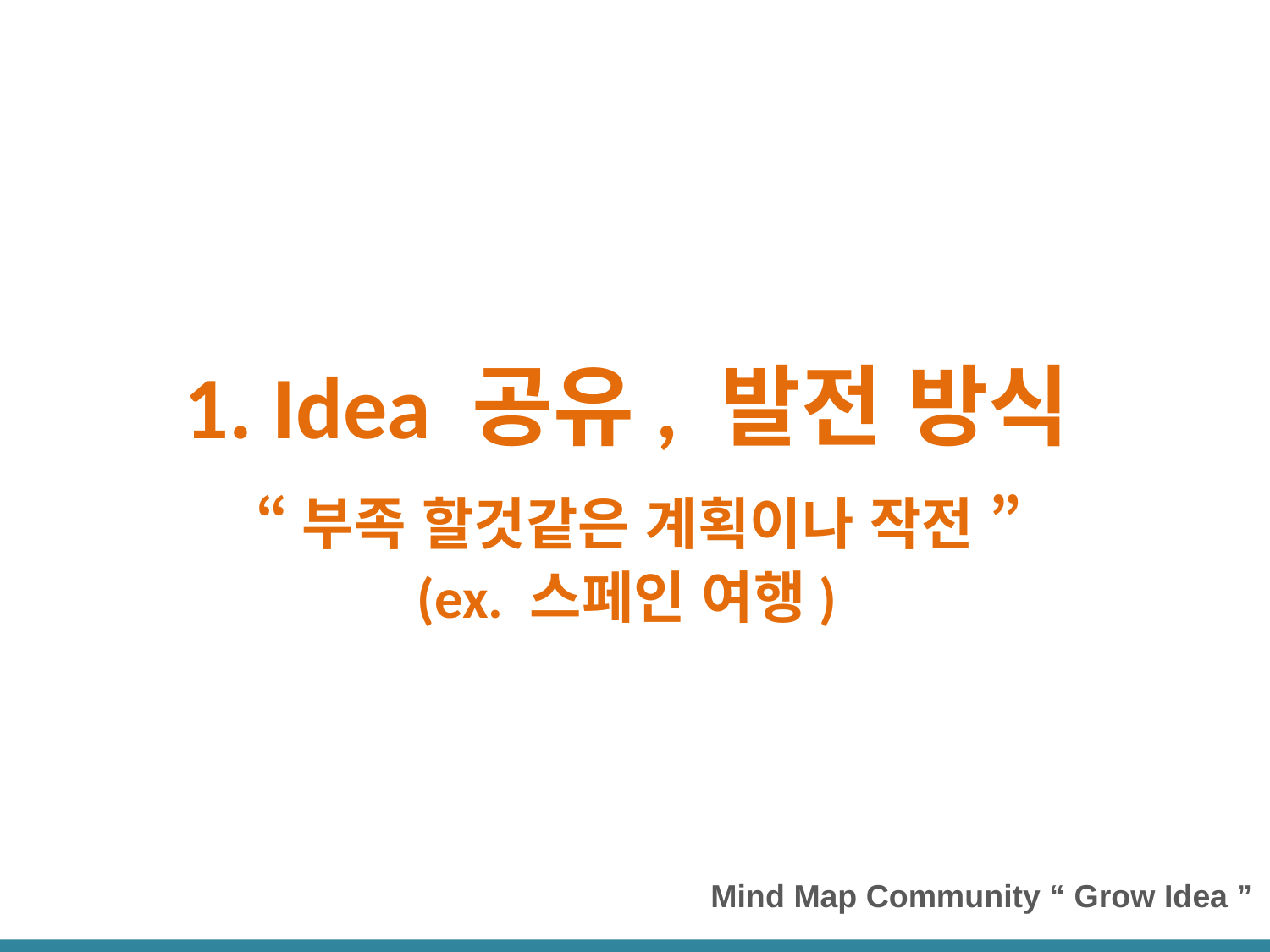

1. Idea 공유, 발전 방식
 “부족 할것같은 계획이나 작전 ”
(ex. 스페인 여행)
Mind Map Community “ Grow Idea ”